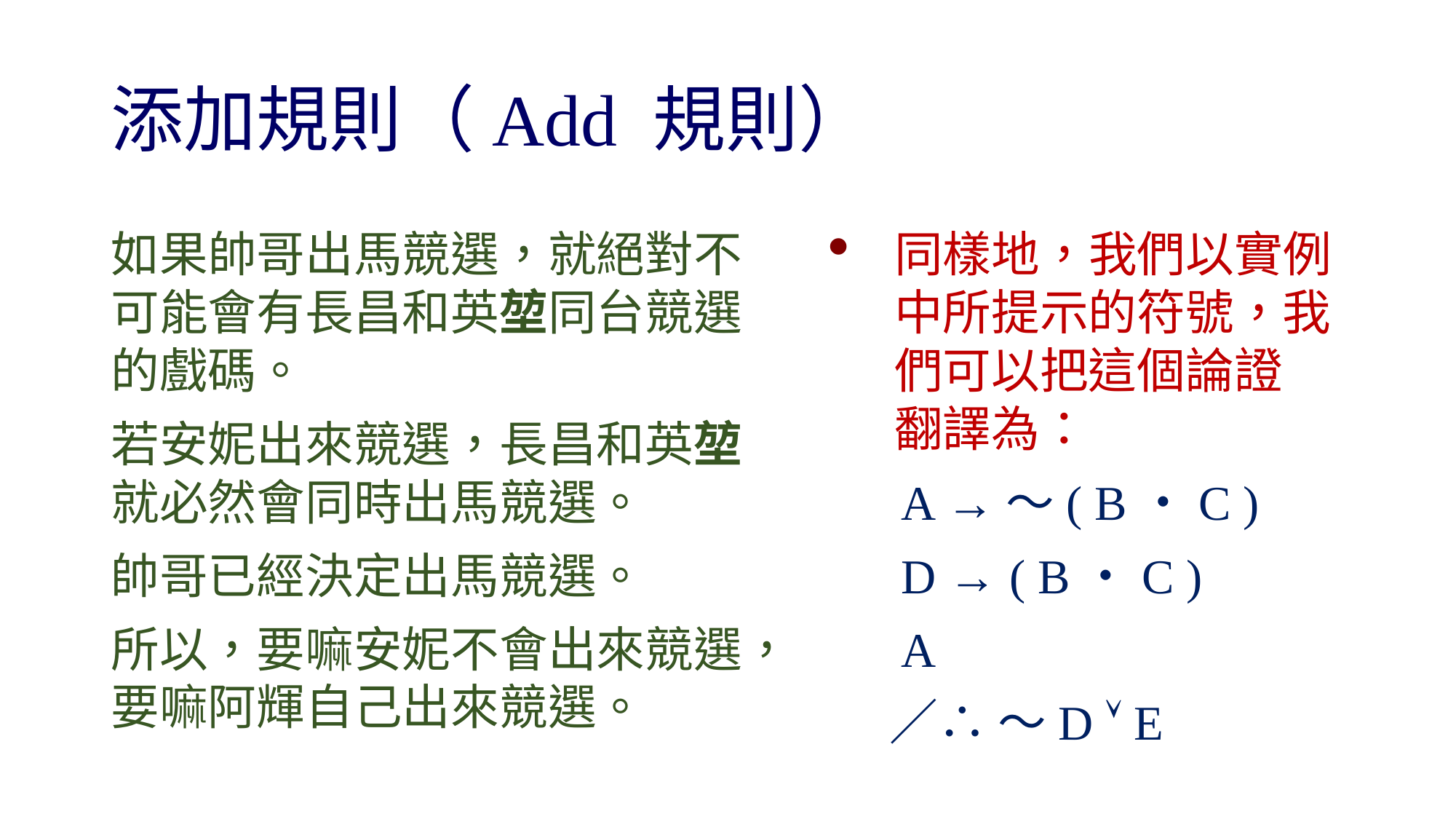

# 添加規則（Add 規則）
如果帥哥出馬競選，就絕對不可能會有長昌和英堃同台競選的戲碼。
若安妮出來競選，長昌和英堃就必然會同時出馬競選。
帥哥已經決定出馬競選。
所以，要嘛安妮不會出來競選，要嘛阿輝自己出來競選。
同樣地，我們以實例中所提示的符號，我們可以把這個論證
翻譯為：
　 A →～( B・C )
　 D → ( B・C )
　 A
　 ／∴ ～D ∨ E